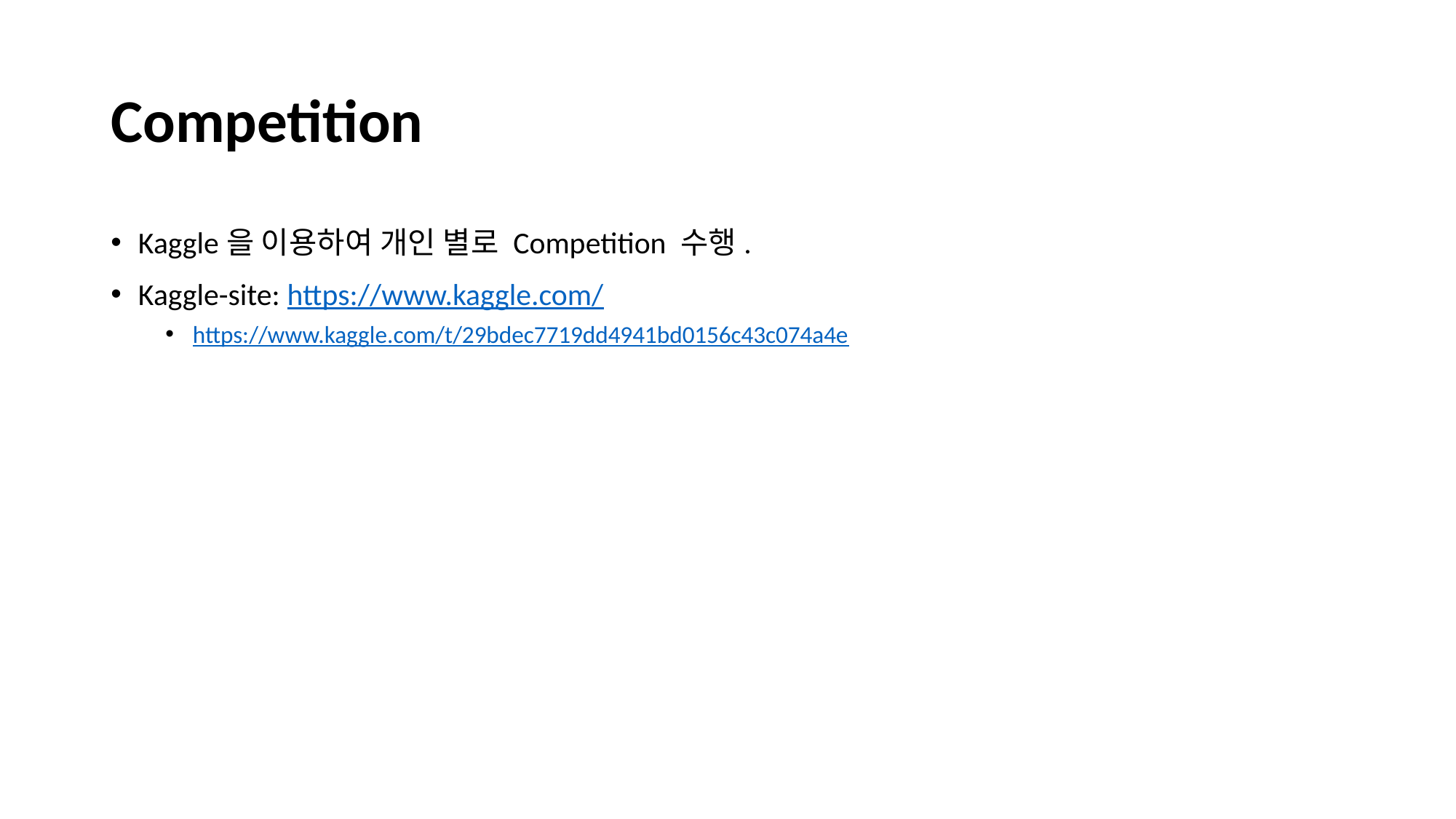

# Competition
Kaggle을 이용하여 개인 별로 Competition 수행.
Kaggle-site: https://www.kaggle.com/
https://www.kaggle.com/t/29bdec7719dd4941bd0156c43c074a4e